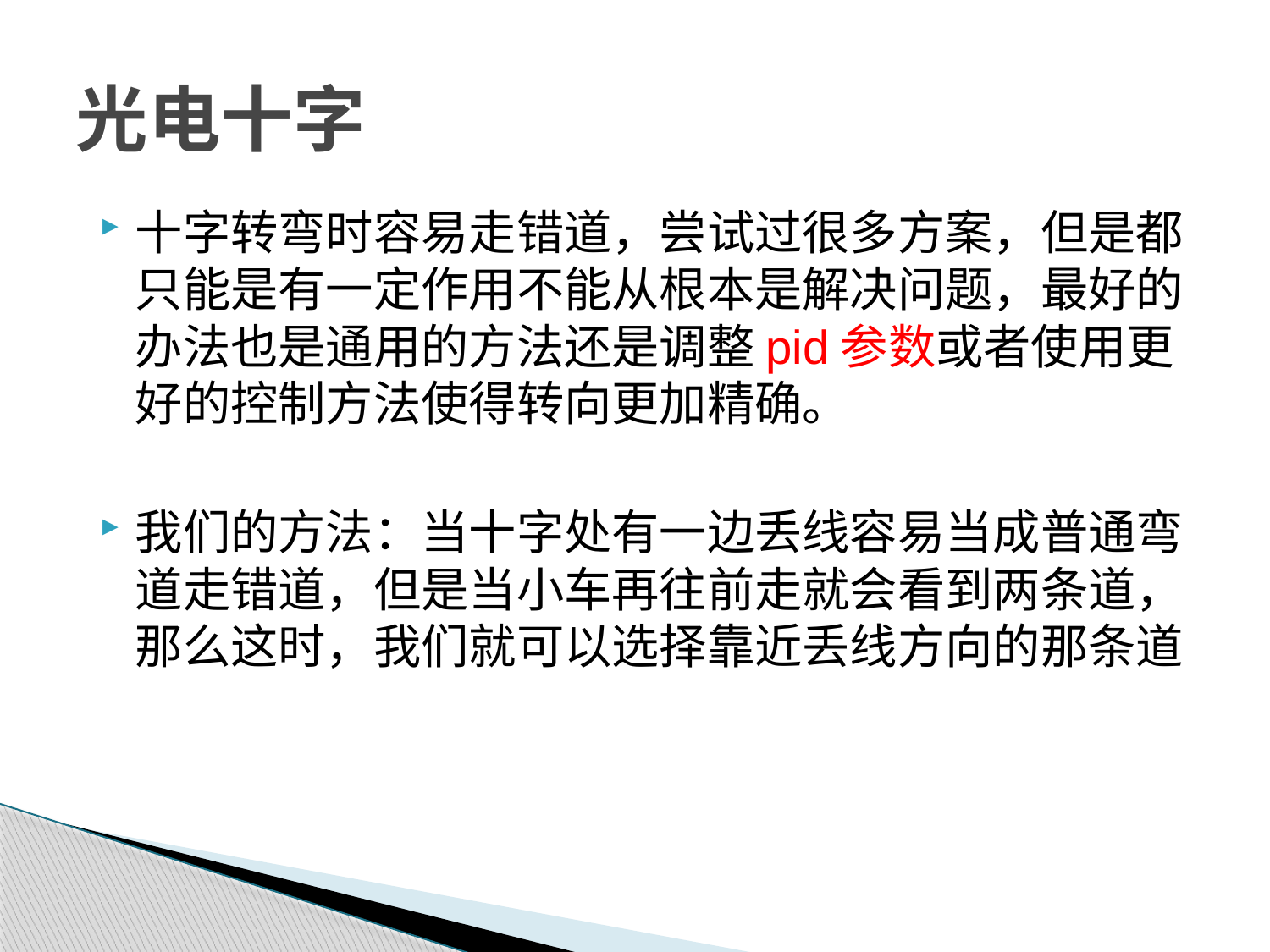

# 光电十字
十字转弯时容易走错道，尝试过很多方案，但是都只能是有一定作用不能从根本是解决问题，最好的办法也是通用的方法还是调整pid参数或者使用更好的控制方法使得转向更加精确。

我们的方法：当十字处有一边丢线容易当成普通弯道走错道，但是当小车再往前走就会看到两条道，那么这时，我们就可以选择靠近丢线方向的那条道